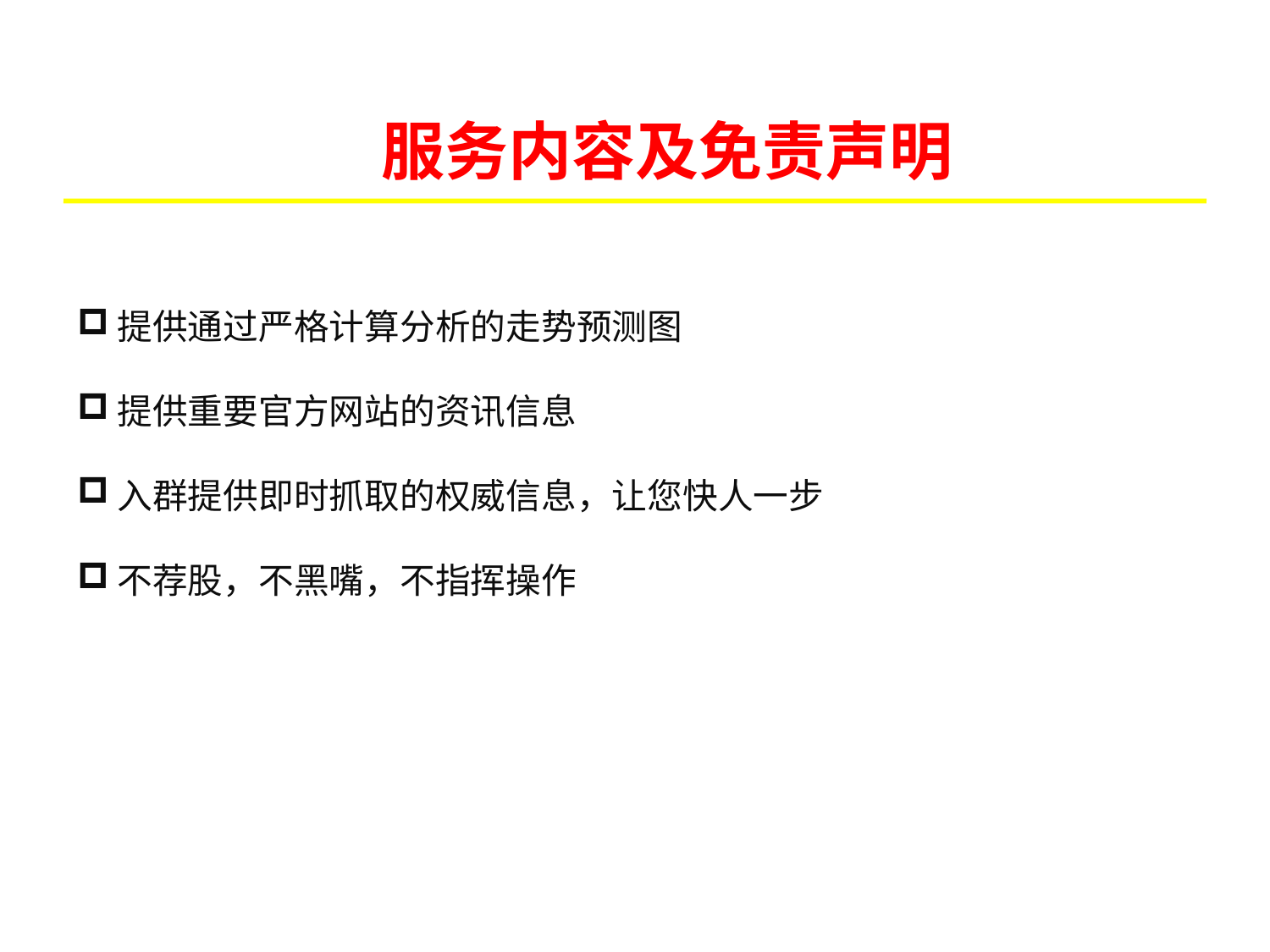

服务内容及免责声明
提供通过严格计算分析的走势预测图
提供重要官方网站的资讯信息
入群提供即时抓取的权威信息，让您快人一步
不荐股，不黑嘴，不指挥操作